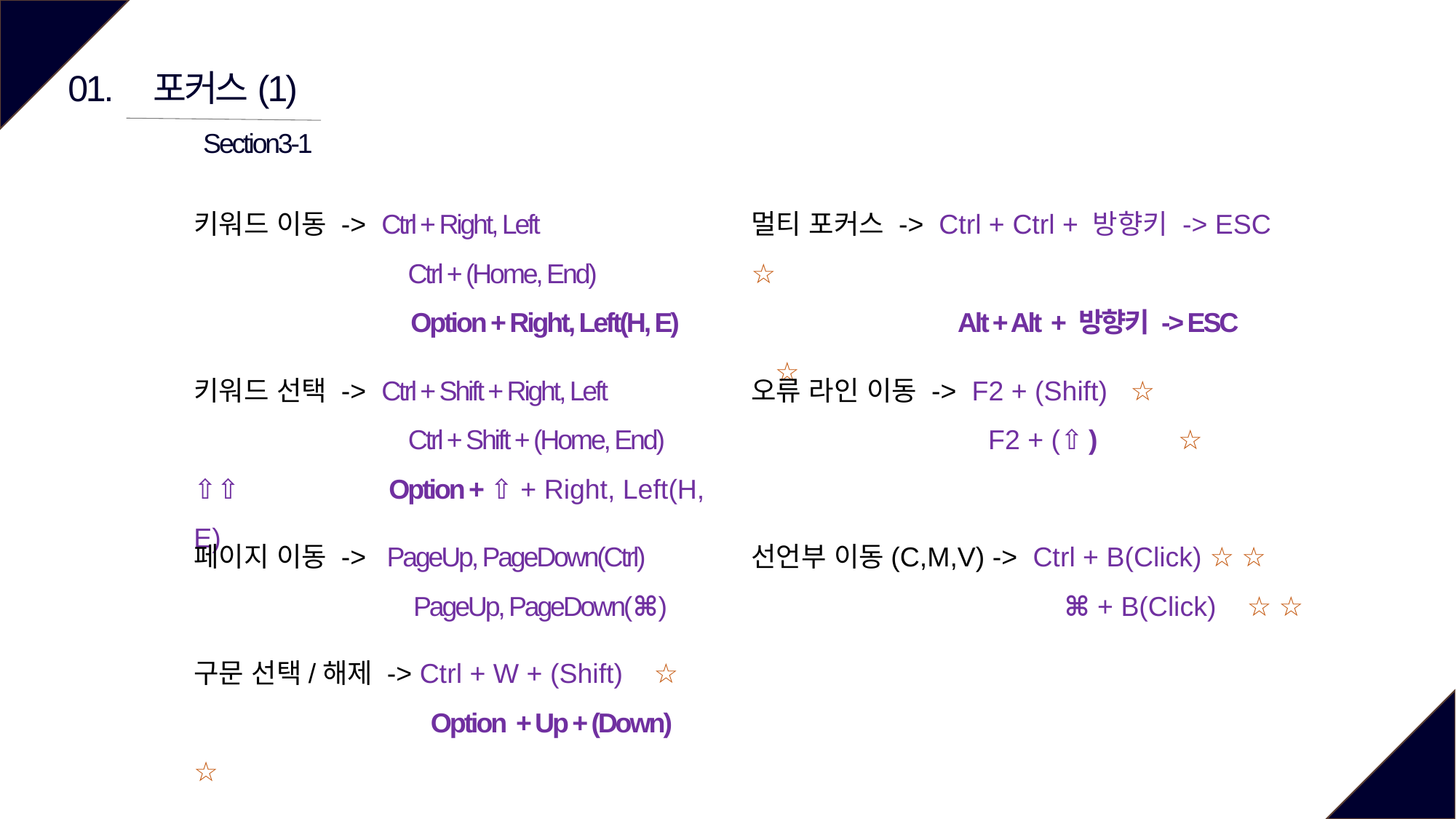

01.
포커스(1)
Section3-1
키워드 이동 ->  Ctrl + Right, Left
                                        Ctrl + (Home, End)
                                        Option + Right, Left(H, E)
멀티 포커스 ->  Ctrl + Ctrl + 방향키 -> ESC ☆
                           Alt + Alt  + 방향키 -> ESC                ☆
키워드 선택 ->  Ctrl + Shift + Right, Left
                                        Ctrl + Shift + (Home, End)
⇧⇧                     Option + ⇧ + Right, Left(H, E)
오류 라인 이동 ->  F2 + (Shift)   ☆
                               F2 + (⇧ )               ☆

페이지 이동 ->   PageUp, PageDown(Ctrl)
                                         PageUp, PageDown(⌘)
선언부 이동(C,M,V) ->  Ctrl + B(Click) ☆ ☆
                                         ⌘ + B(Click)    ☆ ☆
구문 선택/해제 -> Ctrl + W + (Shift)    ☆
                               Option  + Up + (Down)  ☆